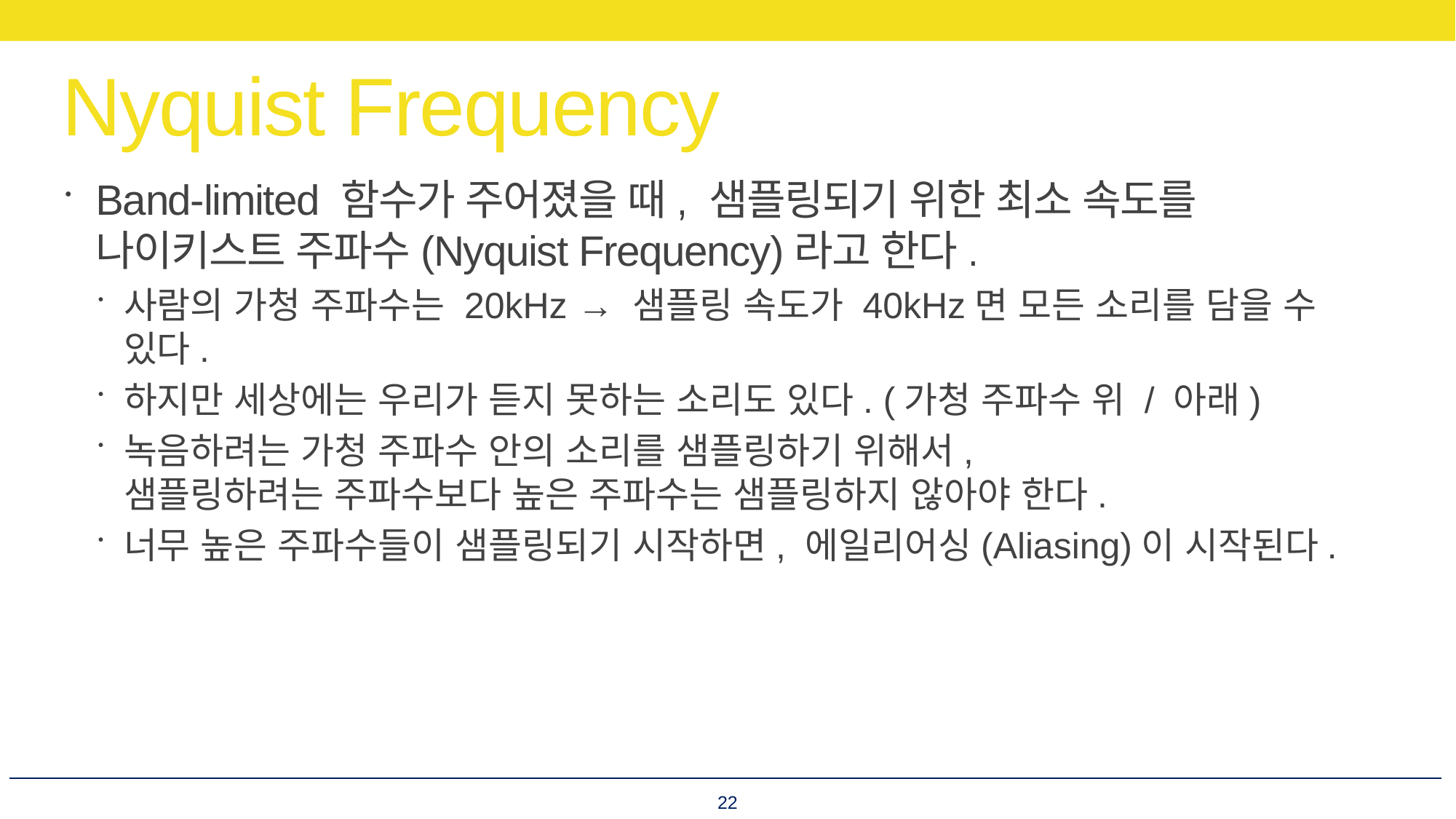

# Nyquist Frequency
Band-limited 함수가 주어졌을 때, 샘플링되기 위한 최소 속도를
나이키스트 주파수(Nyquist Frequency)라고 한다.
사람의 가청 주파수는 20kHz → 샘플링 속도가 40kHz면 모든 소리를 담을 수 있다.
하지만 세상에는 우리가 듣지 못하는 소리도 있다. (가청 주파수 위 / 아래)
녹음하려는 가청 주파수 안의 소리를 샘플링하기 위해서,
샘플링하려는 주파수보다 높은 주파수는 샘플링하지 않아야 한다.
너무 높은 주파수들이 샘플링되기 시작하면, 에일리어싱(Aliasing)이 시작된다.
22